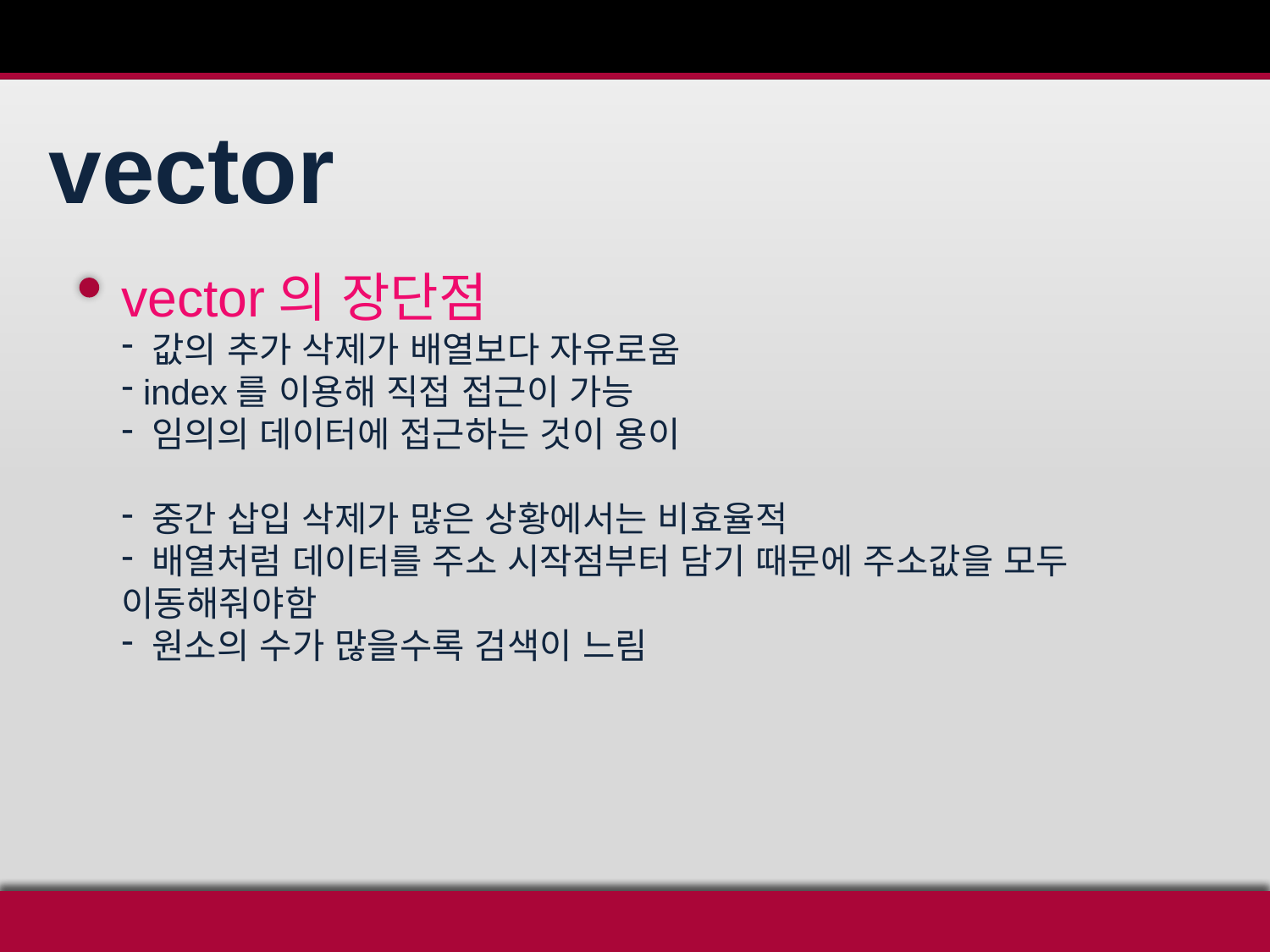

vector
vector의 장단점
 값의 추가 삭제가 배열보다 자유로움
 index를 이용해 직접 접근이 가능
 임의의 데이터에 접근하는 것이 용이

 중간 삽입 삭제가 많은 상황에서는 비효율적
 배열처럼 데이터를 주소 시작점부터 담기 때문에 주소값을 모두 이동해줘야함
 원소의 수가 많을수록 검색이 느림